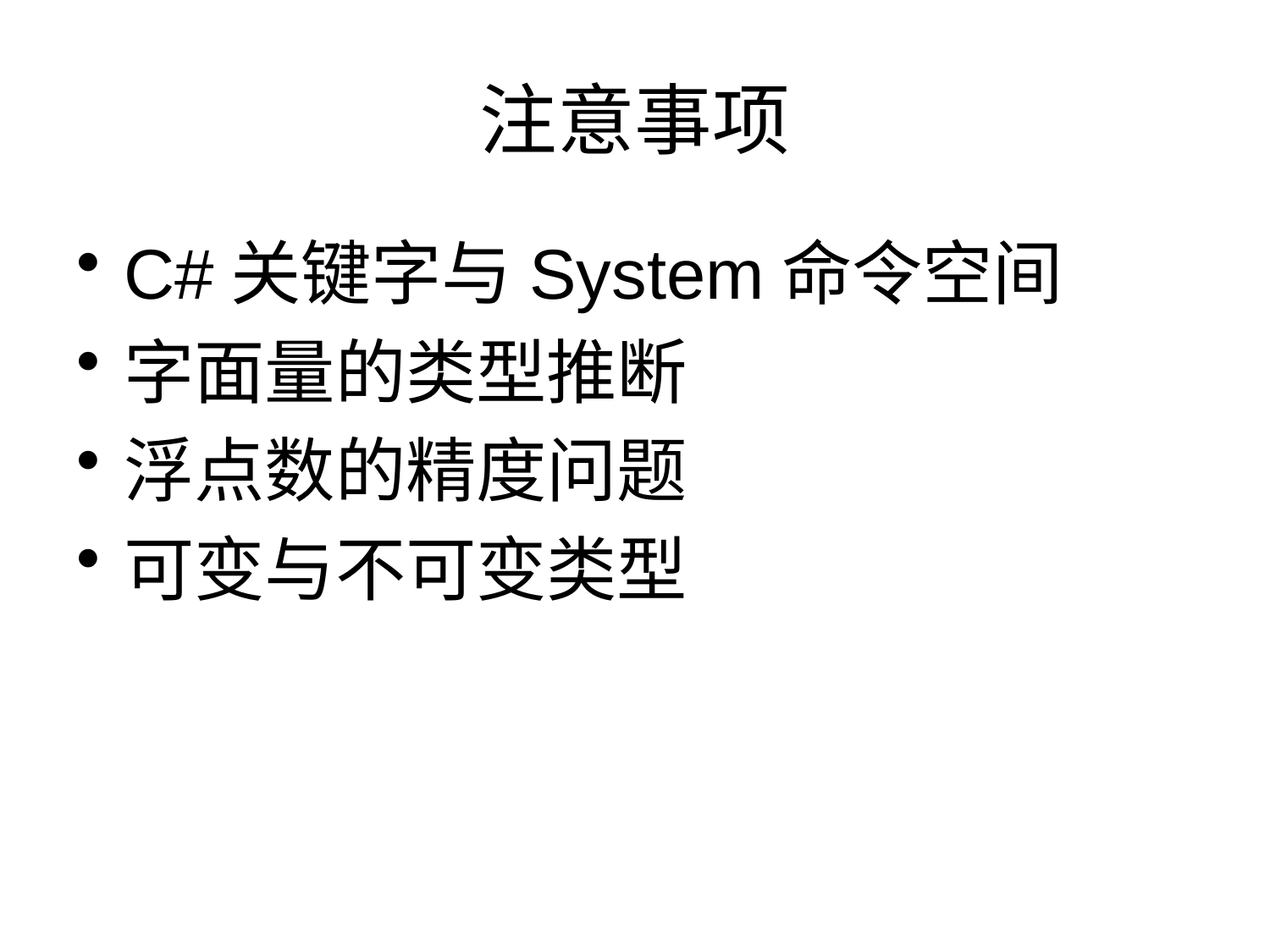

# 注意事项
C#关键字与System命令空间
字面量的类型推断
浮点数的精度问题
可变与不可变类型